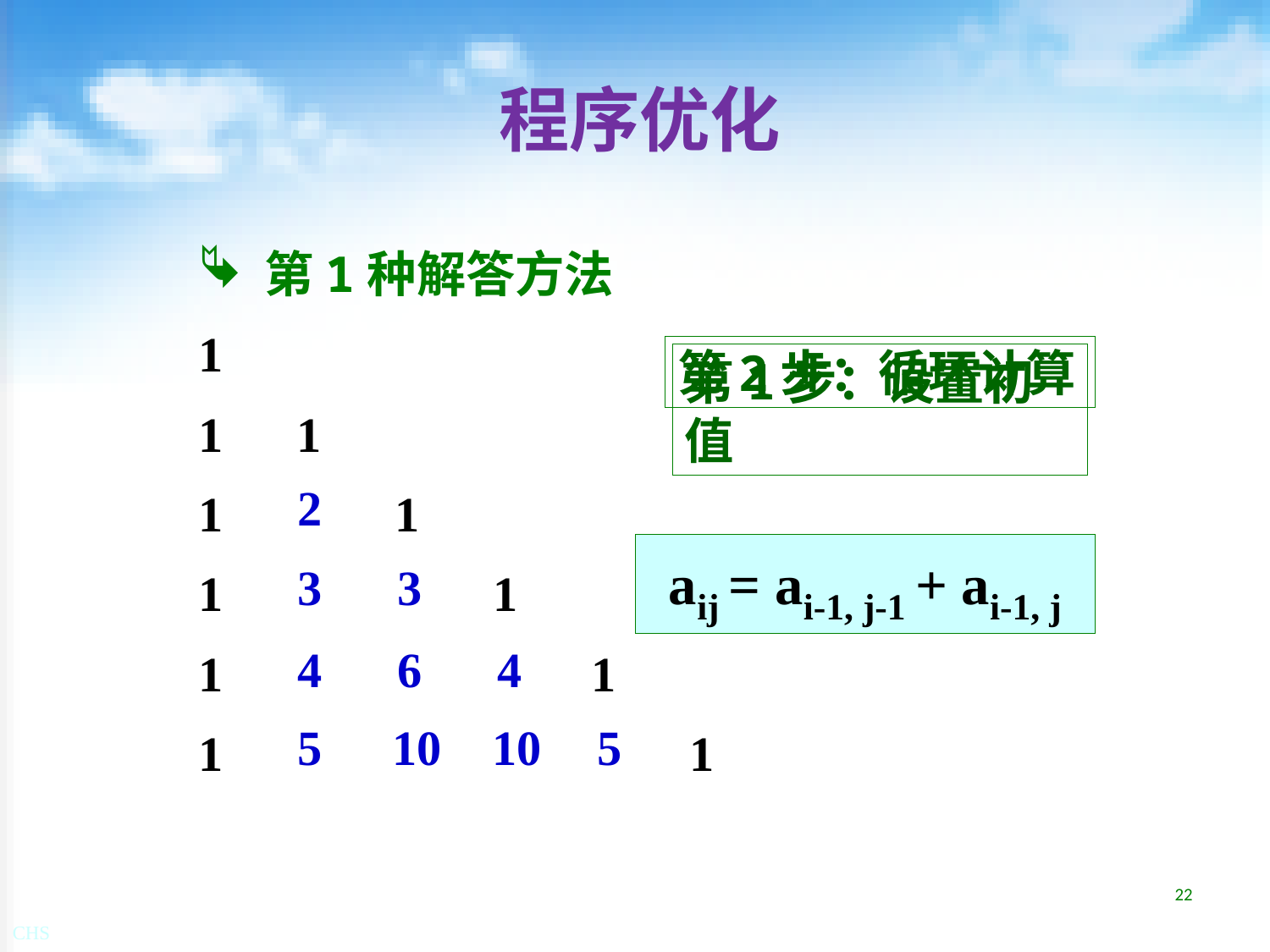

# 程序优化
 第1种解答方法
1
1      1
1              1
1                      1
1                              1
1                                      1
第2步：循环计算
第1步：设置初值
2
aij = ai-1, j-1 + ai-1, j
3
3
4
6
4
5
10
10
5
22